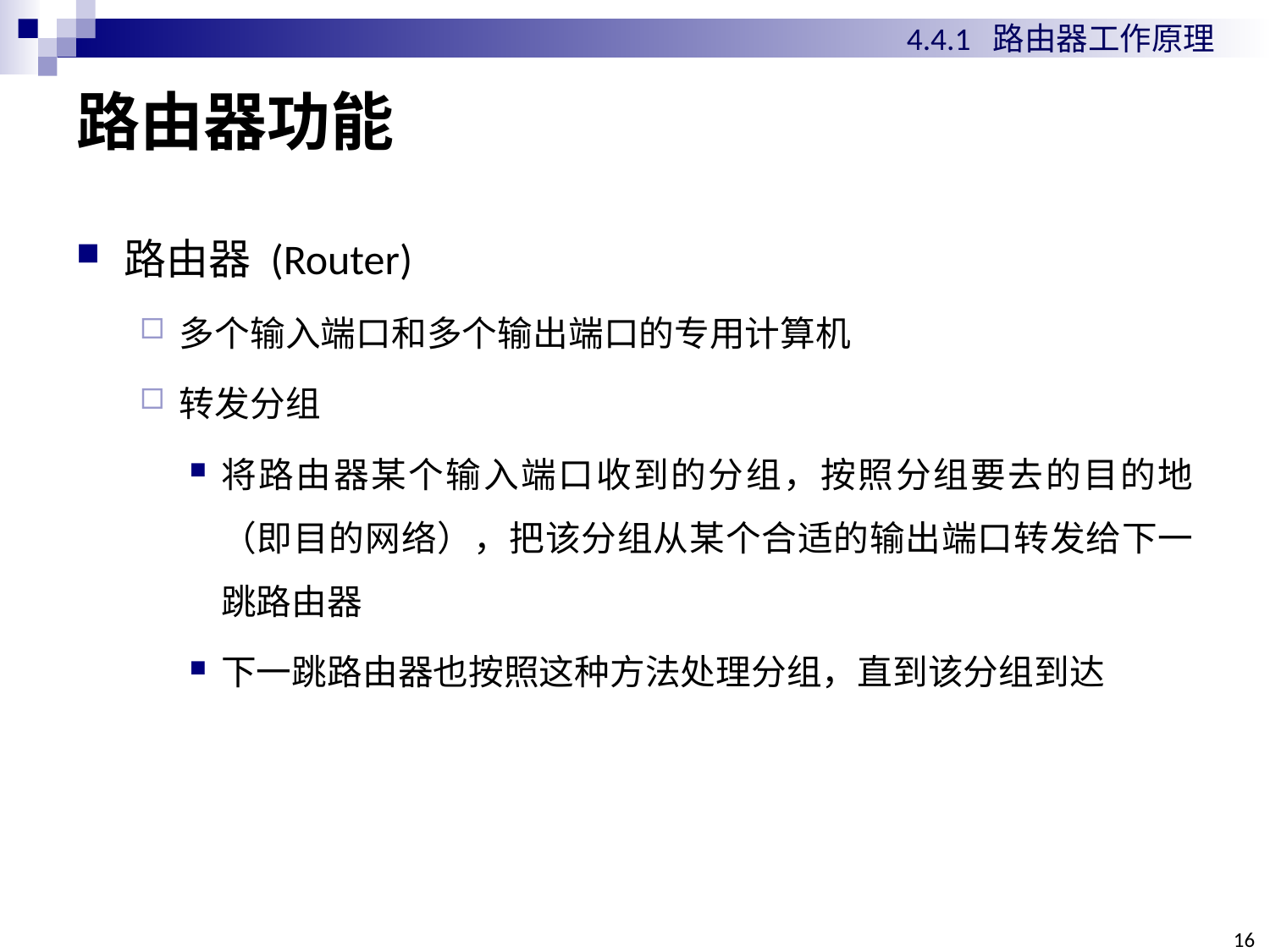

4.4.1  路由器工作原理
# 路由器功能
路由器 (Router)
多个输入端口和多个输出端口的专用计算机
转发分组
将路由器某个输入端口收到的分组，按照分组要去的目的地（即目的网络），把该分组从某个合适的输出端口转发给下一跳路由器
下一跳路由器也按照这种方法处理分组，直到该分组到达
16